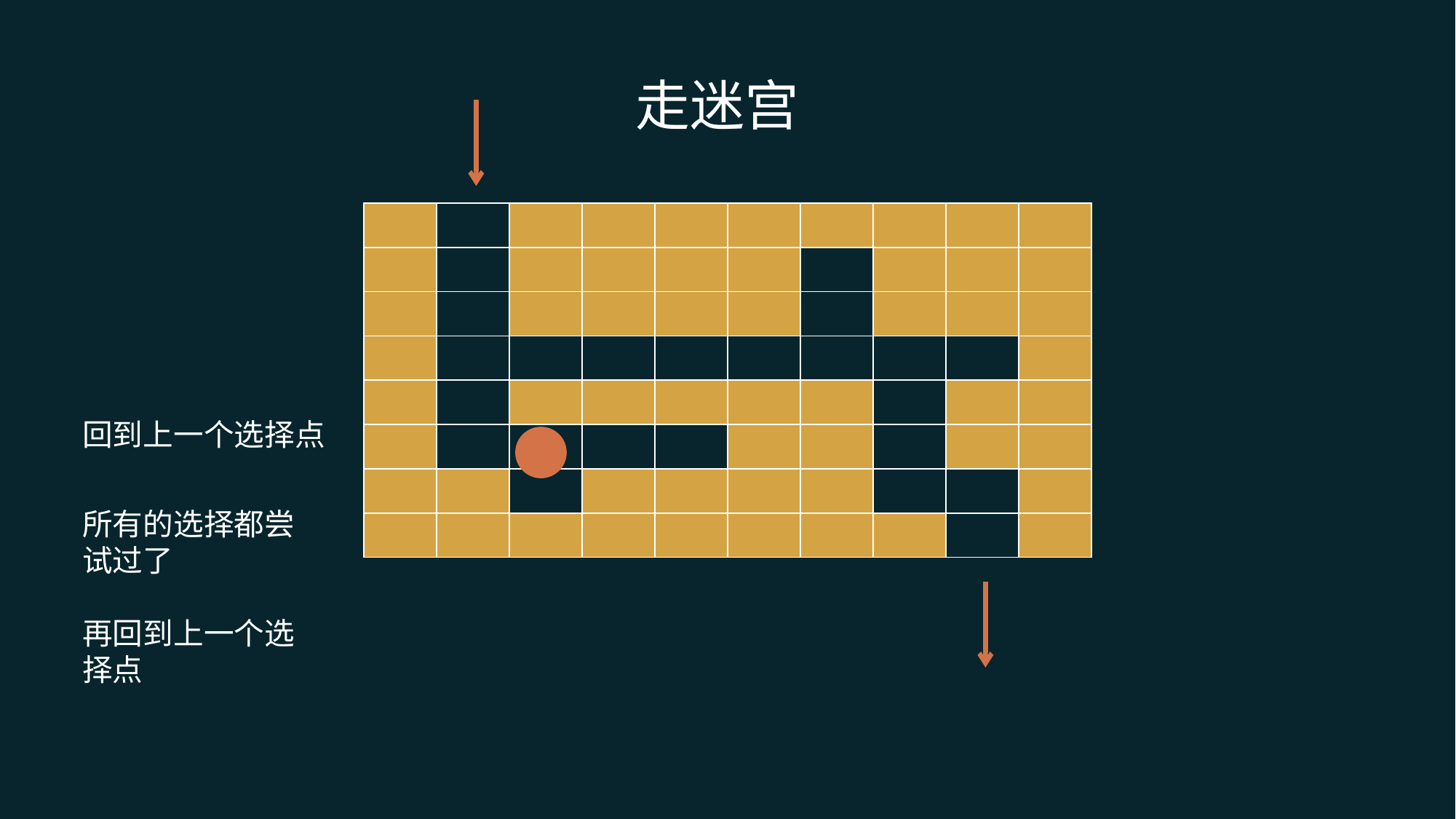

走迷宫
|  |  |  |  |  |  |  |  |  |  |
| --- | --- | --- | --- | --- | --- | --- | --- | --- | --- |
|  |  |  |  |  |  |  |  |  |  |
|  |  |  |  |  |  |  |  |  |  |
|  |  |  |  |  |  |  |  |  |  |
|  |  |  |  |  |  |  |  |  |  |
|  |  |  |  |  |  |  |  |  |  |
|  |  |  |  |  |  |  |  |  |  |
|  |  |  |  |  |  |  |  |  |  |
回到上一个选择点

所有的选择都尝试过了

再回到上一个选择点